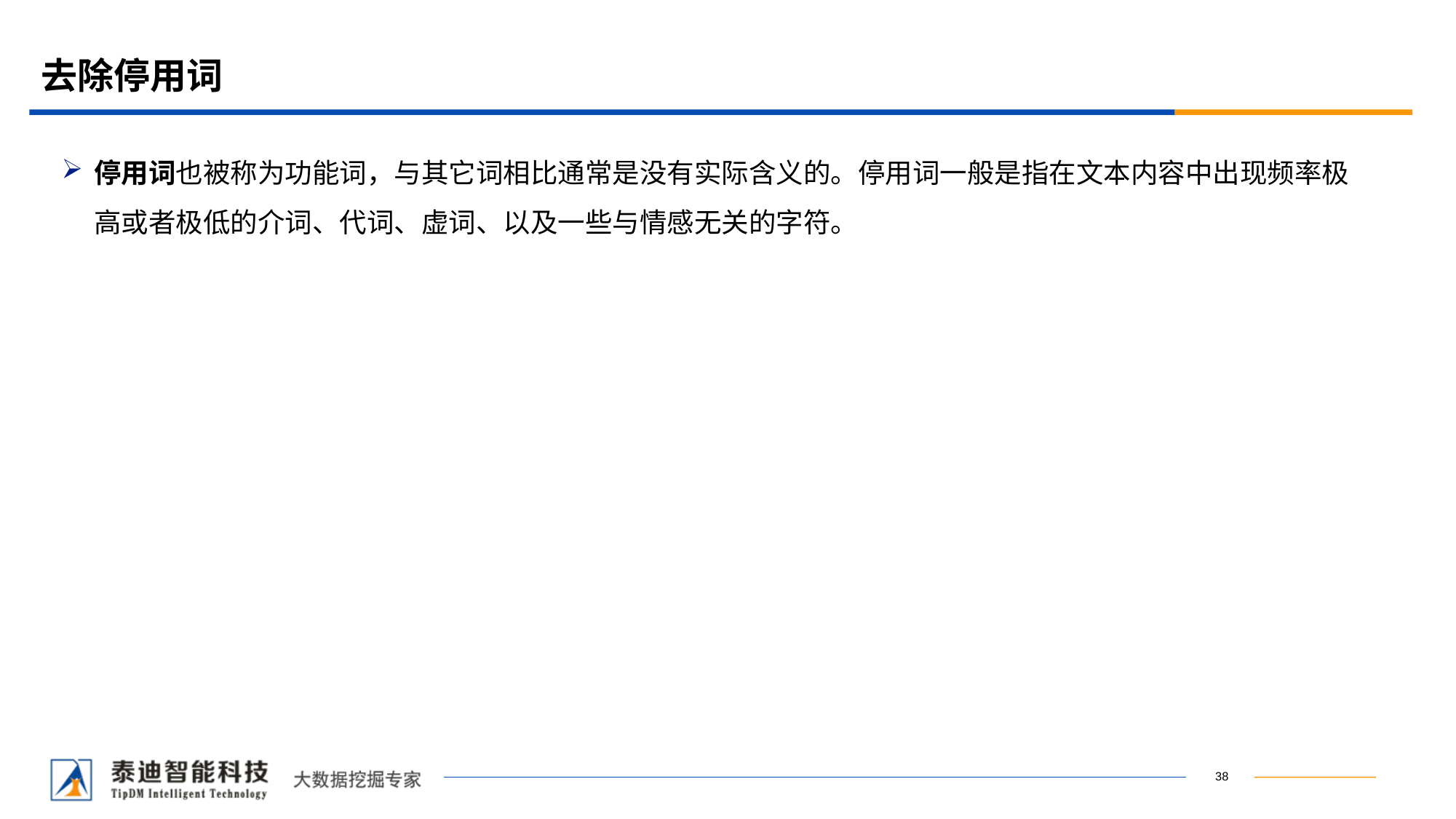

# 去除停用词
停用词也被称为功能词，与其它词相比通常是没有实际含义的。停用词一般是指在文本内容中出现频率极高或者极低的介词、代词、虚词、以及一些与情感无关的字符。